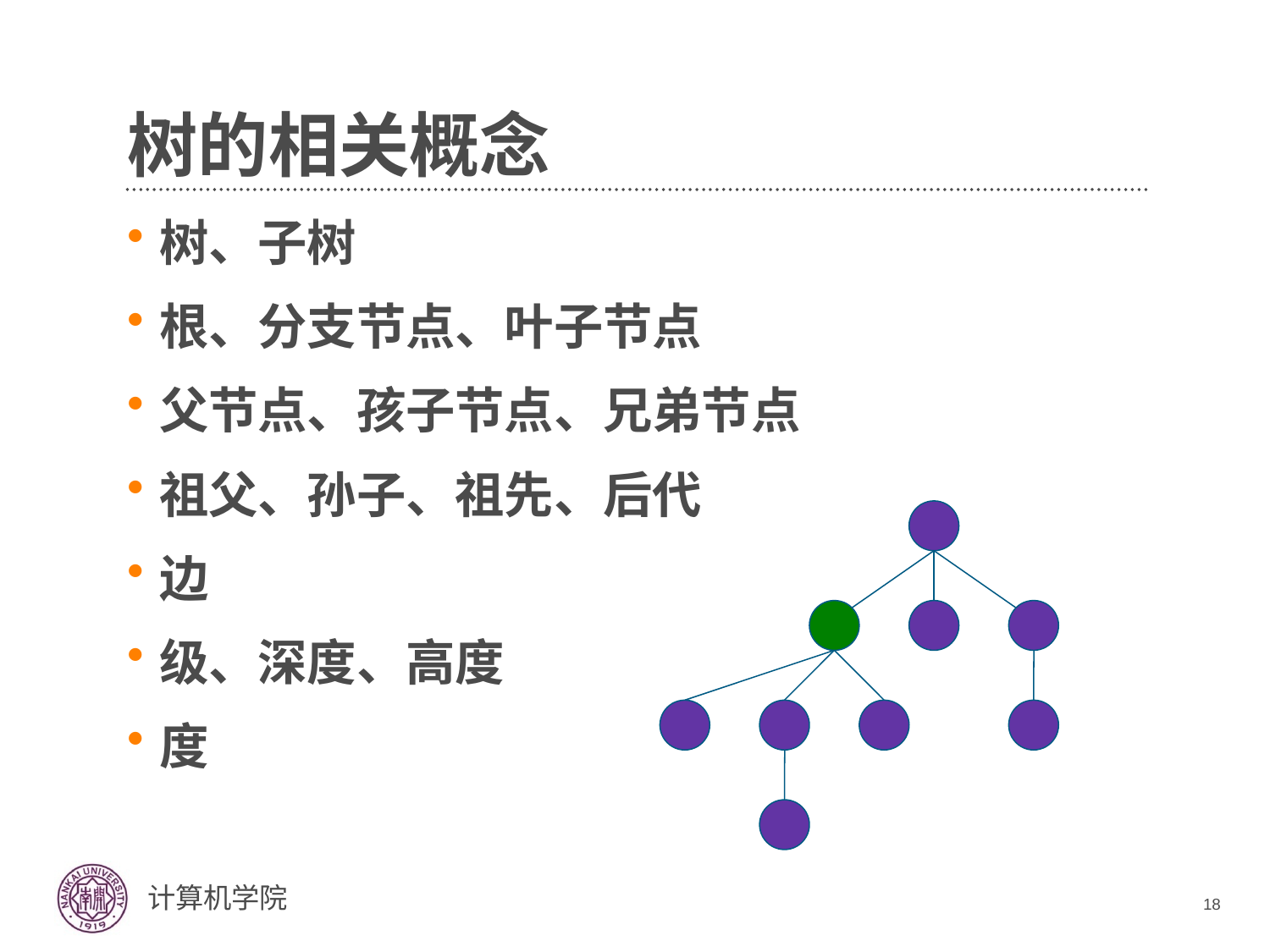

# 树的相关概念
树、子树
根、分支节点、叶子节点
父节点、孩子节点、兄弟节点
祖父、孙子、祖先、后代
边
级、深度、高度
度

18